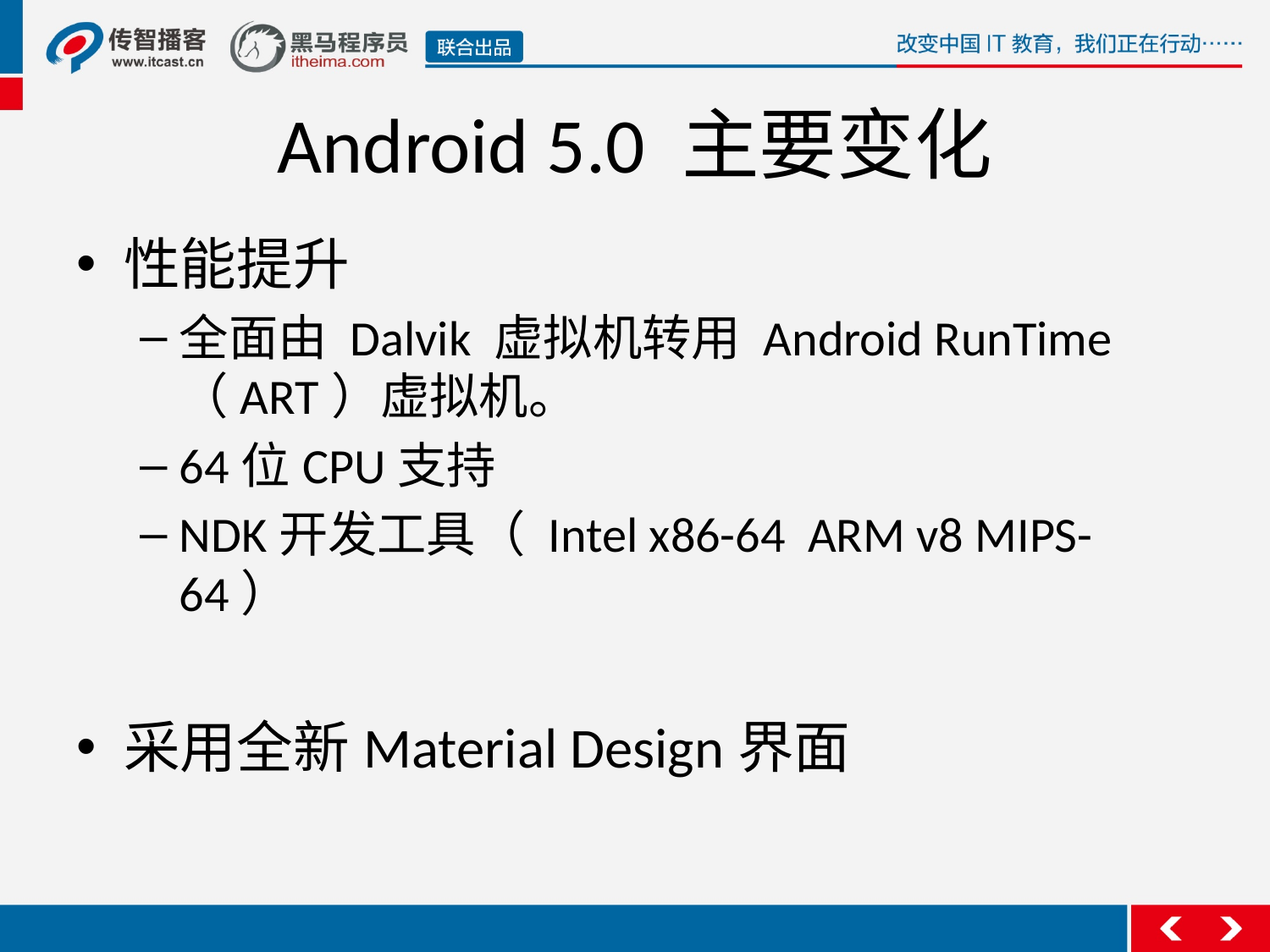

# Android 5.0 主要变化
性能提升
全面由 Dalvik 虚拟机转用 Android RunTime（ART）虚拟机。
64位CPU支持
NDK开发工具（ Intel x86-64  ARM v8 MIPS-64）

采用全新Material Design界面